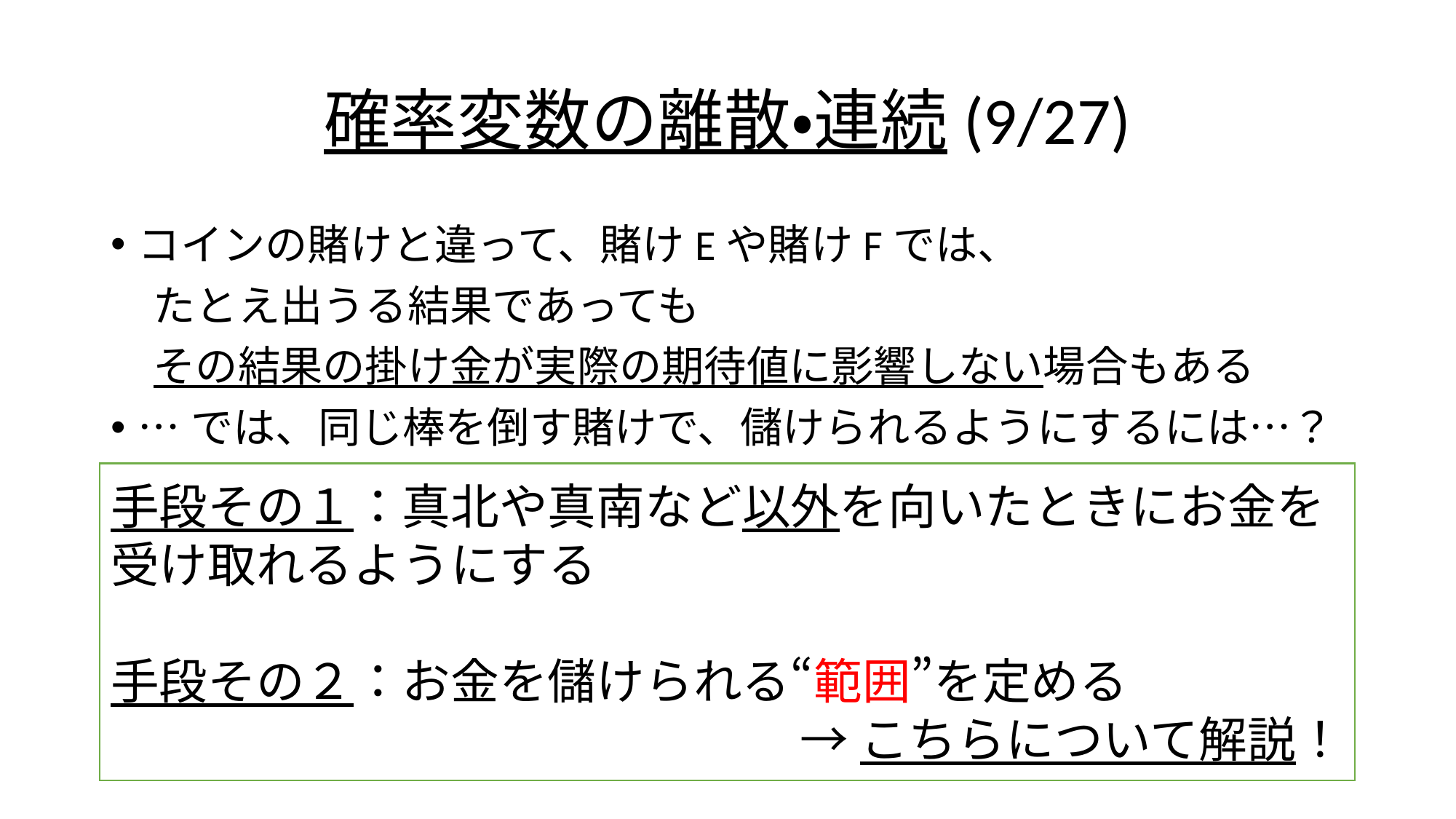

# 確率変数の離散・連続(9/27)
コインの賭けと違って、賭けEや賭けFでは、
　たとえ出うる結果であっても
　その結果の掛け金が実際の期待値に影響しない場合もある
…では、同じ棒を倒す賭けで、儲けられるようにするには…？
手段その１：真北や真南など以外を向いたときにお金を受け取れるようにする

手段その２：お金を儲けられる“範囲”を定める
→こちらについて解説！